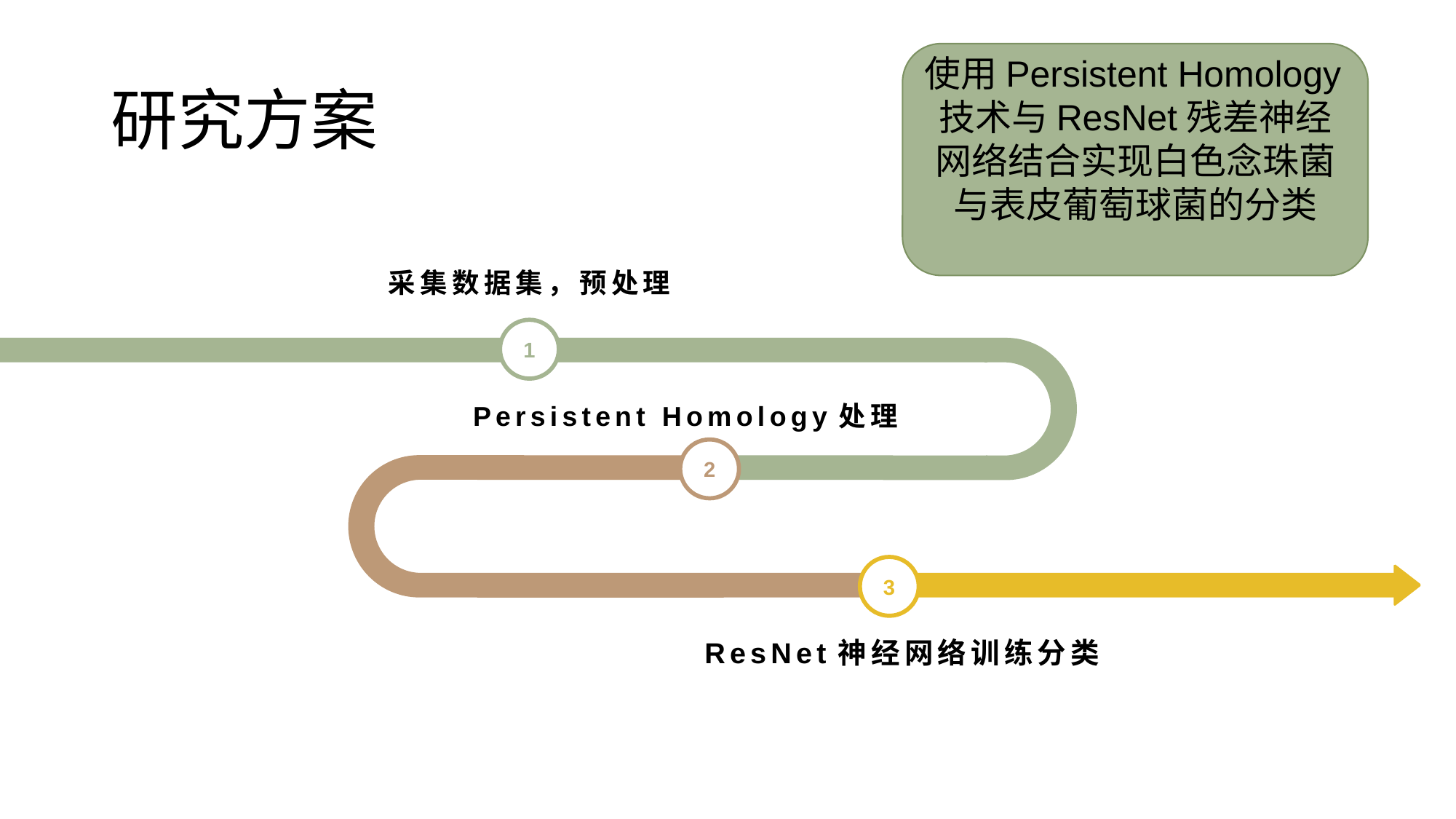

# 研究方案
使用Persistent Homology技术与ResNet残差神经网络结合实现白色念珠菌与表皮葡萄球菌的分类

采集数据集，预处理
1

Persistent Homology处理
2

3

ResNet神经网络训练分类